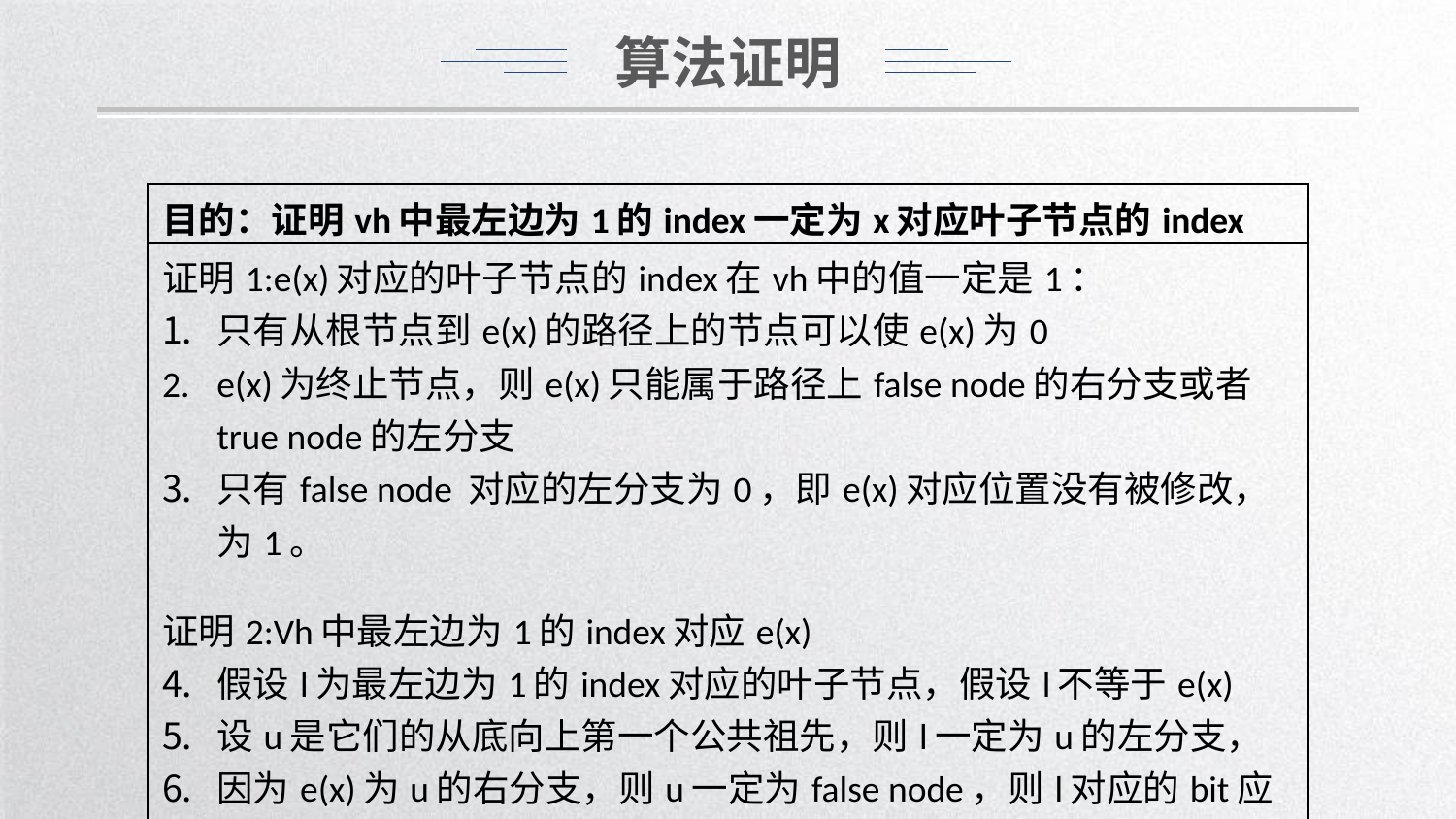

算法证明

| 目的：证明vh中最左边为1的index一定为x对应叶子节点的index |
| --- |
| 证明1:e(x)对应的叶子节点的index在vh中的值一定是1： 只有从根节点到e(x)的路径上的节点可以使e(x)为0 e(x)为终止节点，则e(x)只能属于路径上false node的右分支或者true node的左分支 只有false node 对应的左分支为0，即e(x)对应位置没有被修改，为1。 证明2:Vh中最左边为1的index对应e(x) 假设l为最左边为1的index对应的叶子节点，假设l不等于e(x) 设u是它们的从底向上第一个公共祖先，则l一定为u的左分支， 因为e(x)为u的右分支，则u一定为false node，则l对应的bit应该为0 矛盾，则Vh中最左边为1的index对应e(x) |